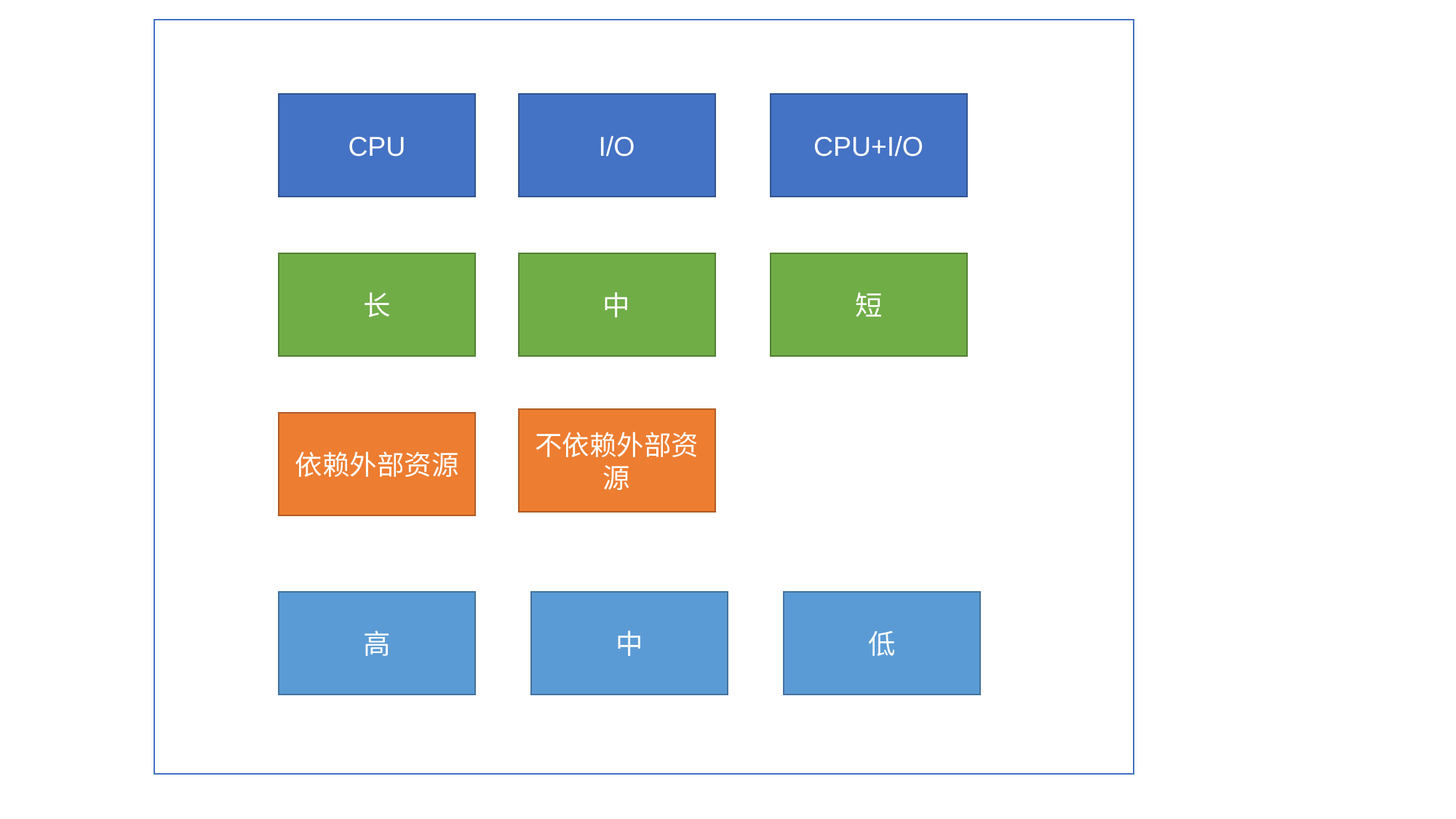

CPU
I/O
CPU+I/O
长
中
短
不依赖外部资源
依赖外部资源
高
中
低